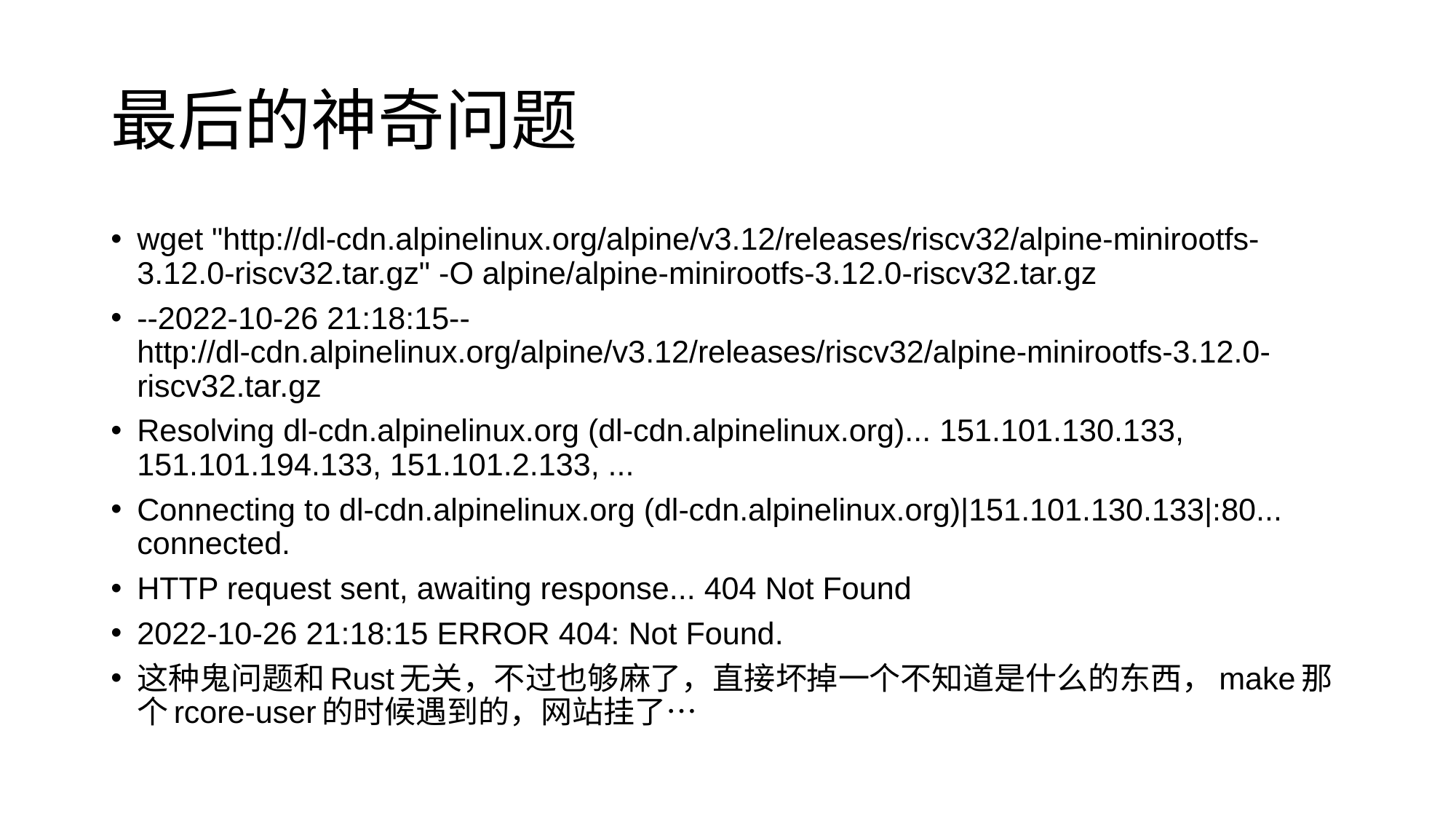

# 最后的神奇问题
wget "http://dl-cdn.alpinelinux.org/alpine/v3.12/releases/riscv32/alpine-minirootfs-3.12.0-riscv32.tar.gz" -O alpine/alpine-minirootfs-3.12.0-riscv32.tar.gz
--2022-10-26 21:18:15--  http://dl-cdn.alpinelinux.org/alpine/v3.12/releases/riscv32/alpine-minirootfs-3.12.0-riscv32.tar.gz
Resolving dl-cdn.alpinelinux.org (dl-cdn.alpinelinux.org)... 151.101.130.133, 151.101.194.133, 151.101.2.133, ...
Connecting to dl-cdn.alpinelinux.org (dl-cdn.alpinelinux.org)|151.101.130.133|:80... connected.
HTTP request sent, awaiting response... 404 Not Found
2022-10-26 21:18:15 ERROR 404: Not Found.
这种鬼问题和Rust无关，不过也够麻了，直接坏掉一个不知道是什么的东西，make那个rcore-user的时候遇到的，网站挂了…